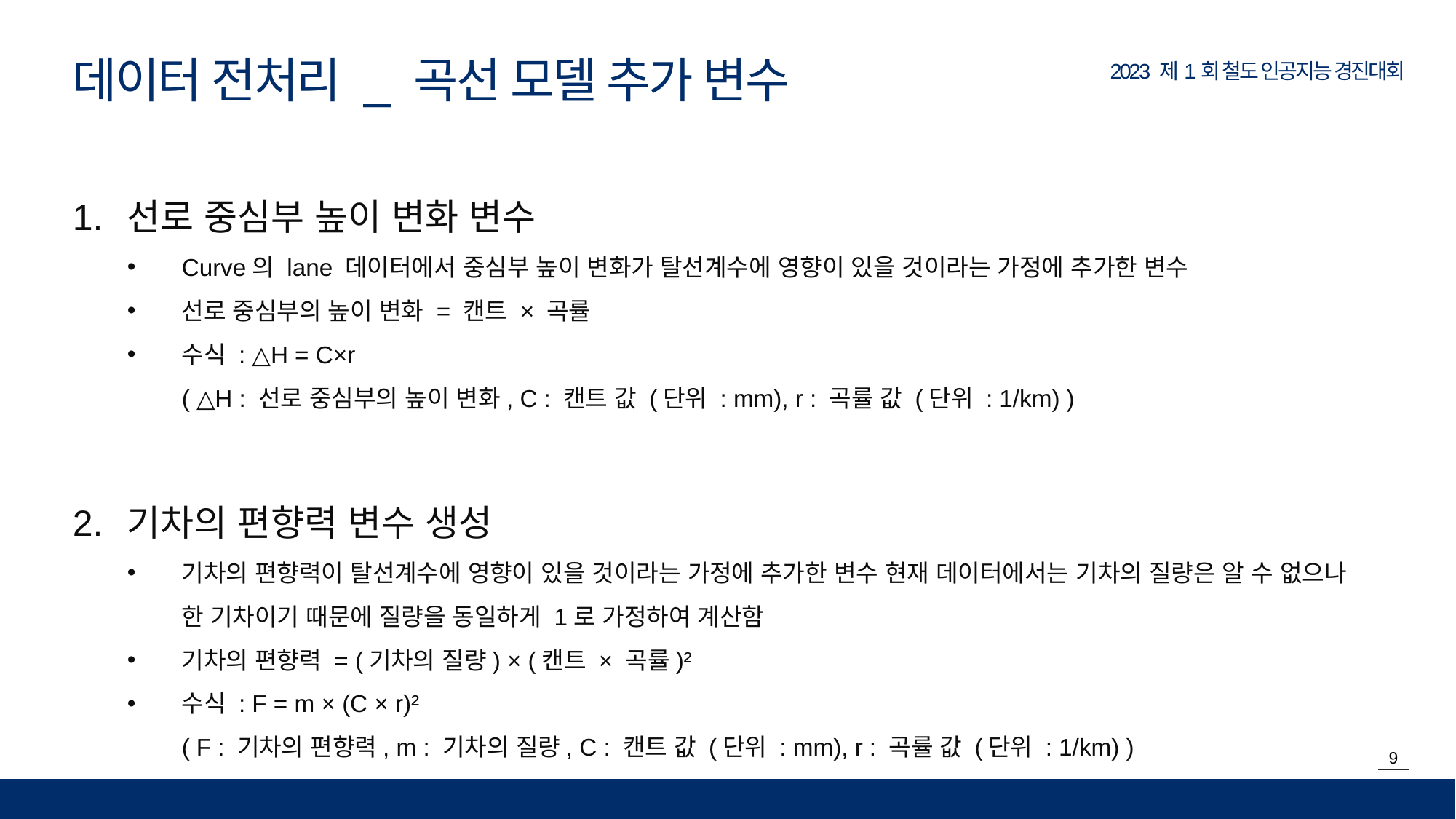

데이터 전처리 _ 곡선 모델 추가 변수
선로 중심부 높이 변화 변수
Curve의 lane 데이터에서 중심부 높이 변화가 탈선계수에 영향이 있을 것이라는 가정에 추가한 변수
선로 중심부의 높이 변화 = 캔트 × 곡률
수식 : △H = C×r
( △H : 선로 중심부의 높이 변화, C : 캔트 값 (단위 : mm), r : 곡률 값 (단위 : 1/km) )

기차의 편향력 변수 생성
기차의 편향력이 탈선계수에 영향이 있을 것이라는 가정에 추가한 변수 현재 데이터에서는 기차의 질량은 알 수 없으나 한 기차이기 때문에 질량을 동일하게 1로 가정하여 계산함
기차의 편향력 = (기차의 질량) × (캔트 × 곡률)²
수식 : F = m × (C × r)²
( F : 기차의 편향력, m : 기차의 질량, C : 캔트 값 (단위 : mm), r : 곡률 값 (단위 : 1/km) )